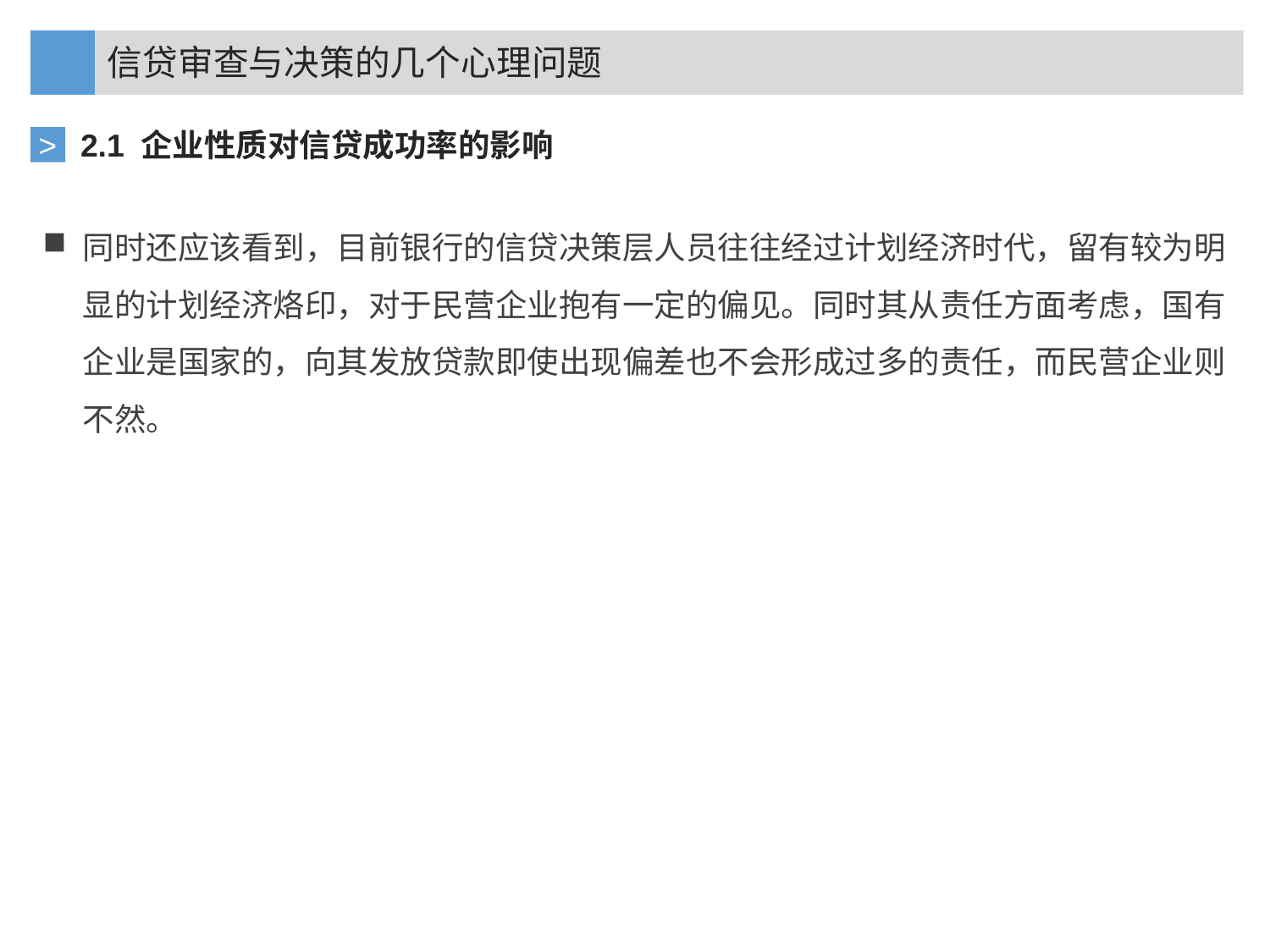

信贷审查与决策的几个心理问题
2.1 企业性质对信贷成功率的影响
>
同时还应该看到，目前银行的信贷决策层人员往往经过计划经济时代，留有较为明显的计划经济烙印，对于民营企业抱有一定的偏见。同时其从责任方面考虑，国有企业是国家的，向其发放贷款即使出现偏差也不会形成过多的责任，而民营企业则不然。